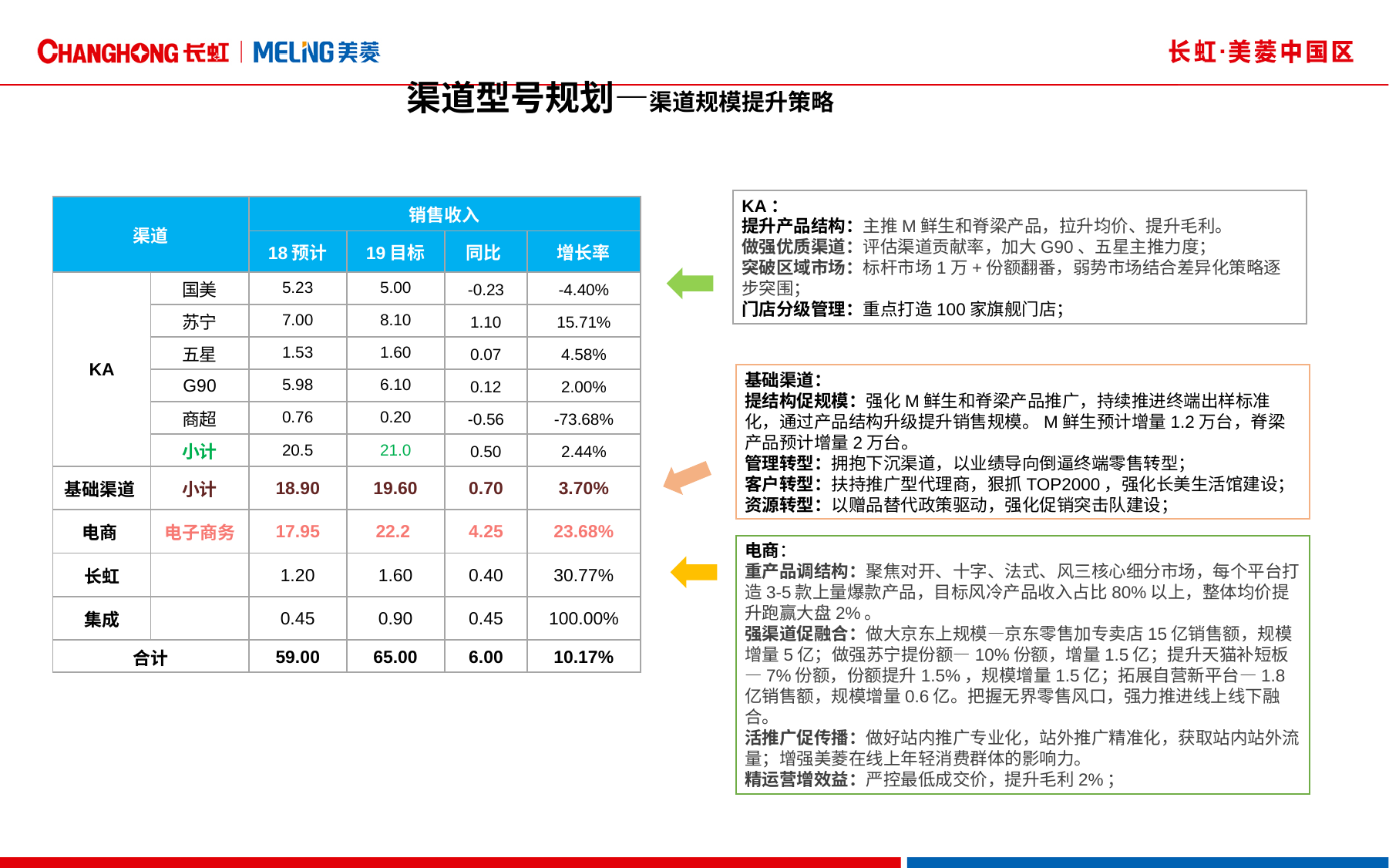

渠道型号规划—渠道规模提升策略
KA：
提升产品结构：主推M鲜生和脊梁产品，拉升均价、提升毛利。
做强优质渠道：评估渠道贡献率，加大G90、五星主推力度；
突破区域市场：标杆市场1万+份额翻番，弱势市场结合差异化策略逐步突围；
门店分级管理：重点打造100家旗舰门店；
| 渠道 |  | 销售收入 |  |  |  |
| --- | --- | --- | --- | --- | --- |
|  |  | 18预计 | 19目标 | 同比 | 增长率 |
| KA | 国美 | 5.23 | 5.00 | -0.23 | -4.40% |
|  | 苏宁 | 7.00 | 8.10 | 1.10 | 15.71% |
|  | 五星 | 1.53 | 1.60 | 0.07 | 4.58% |
|  | G90 | 5.98 | 6.10 | 0.12 | 2.00% |
|  | 商超 | 0.76 | 0.20 | -0.56 | -73.68% |
|  | 小计 | 20.5 | 21.0 | 0.50 | 2.44% |
| 基础渠道 | 小计 | 18.90 | 19.60 | 0.70 | 3.70% |
| 电商 | 电子商务 | 17.95 | 22.2 | 4.25 | 23.68% |
| 长虹 |  | 1.20 | 1.60 | 0.40 | 30.77% |
| 集成 |  | 0.45 | 0.90 | 0.45 | 100.00% |
| 合计 |  | 59.00 | 65.00 | 6.00 | 10.17% |

基础渠道：
提结构促规模：强化M鲜生和脊梁产品推广，持续推进终端出样标准化，通过产品结构升级提升销售规模。M鲜生预计增量1.2万台，脊梁产品预计增量2万台。
管理转型：拥抱下沉渠道，以业绩导向倒逼终端零售转型；
客户转型：扶持推广型代理商，狠抓TOP2000，强化长美生活馆建设；
资源转型：以赠品替代政策驱动，强化促销突击队建设；

电商：
重产品调结构：聚焦对开、十字、法式、风三核心细分市场，每个平台打造3-5款上量爆款产品，目标风冷产品收入占比80%以上，整体均价提升跑赢大盘2%。
强渠道促融合：做大京东上规模—京东零售加专卖店15亿销售额，规模增量5亿；做强苏宁提份额—10%份额，增量1.5亿；提升天猫补短板—7%份额，份额提升1.5%，规模增量1.5亿；拓展自营新平台—1.8亿销售额，规模增量0.6亿。把握无界零售风口，强力推进线上线下融合。
活推广促传播：做好站内推广专业化，站外推广精准化，获取站内站外流量；增强美菱在线上年轻消费群体的影响力。
精运营增效益：严控最低成交价，提升毛利2%；